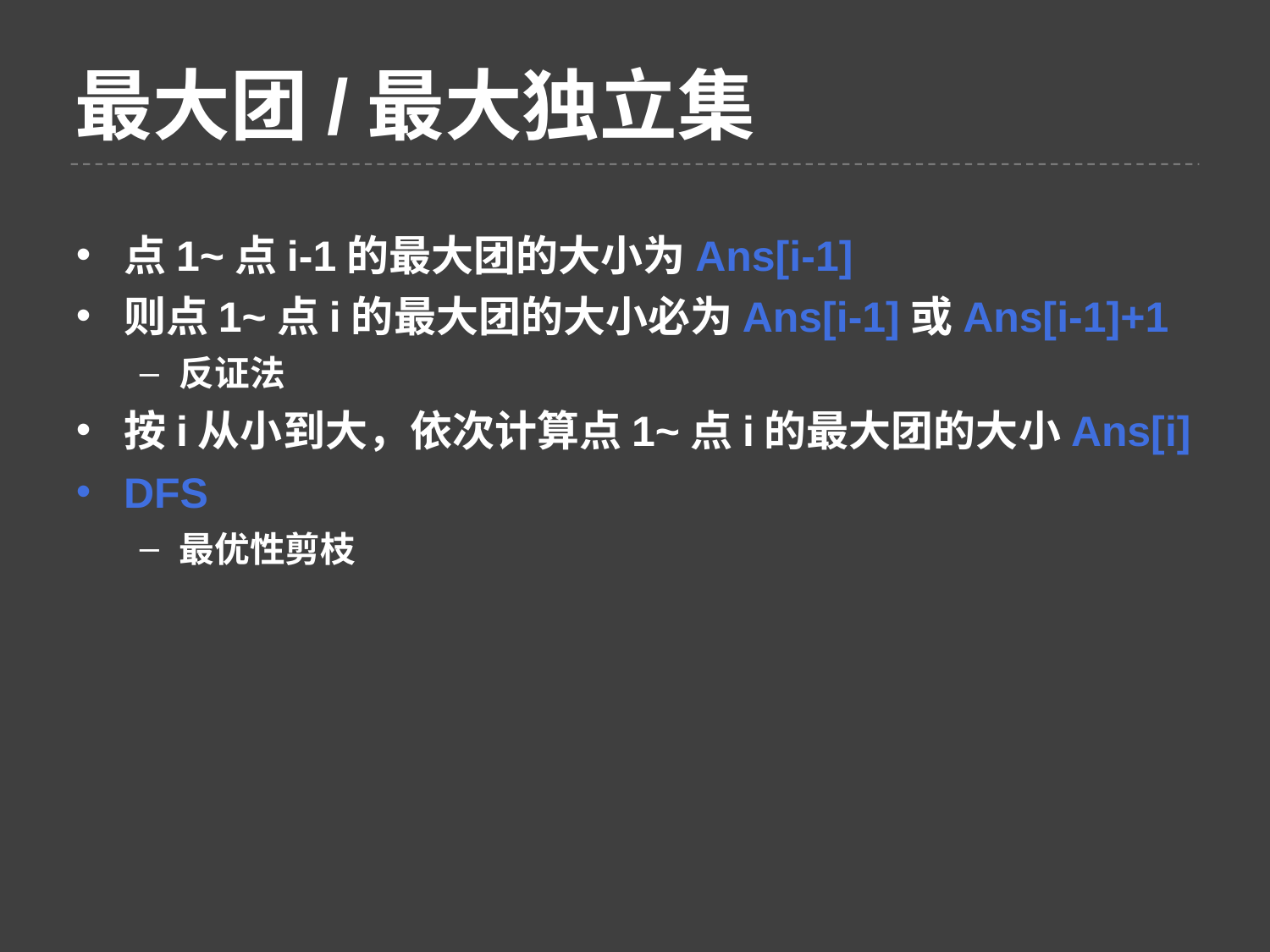

最大团/最大独立集

点1~点i-1的最大团的大小为Ans[i-1]
则点1~点i的最大团的大小必为Ans[i-1]或Ans[i-1]+1
反证法
按i从小到大，依次计算点1~点i的最大团的大小Ans[i]
DFS
最优性剪枝